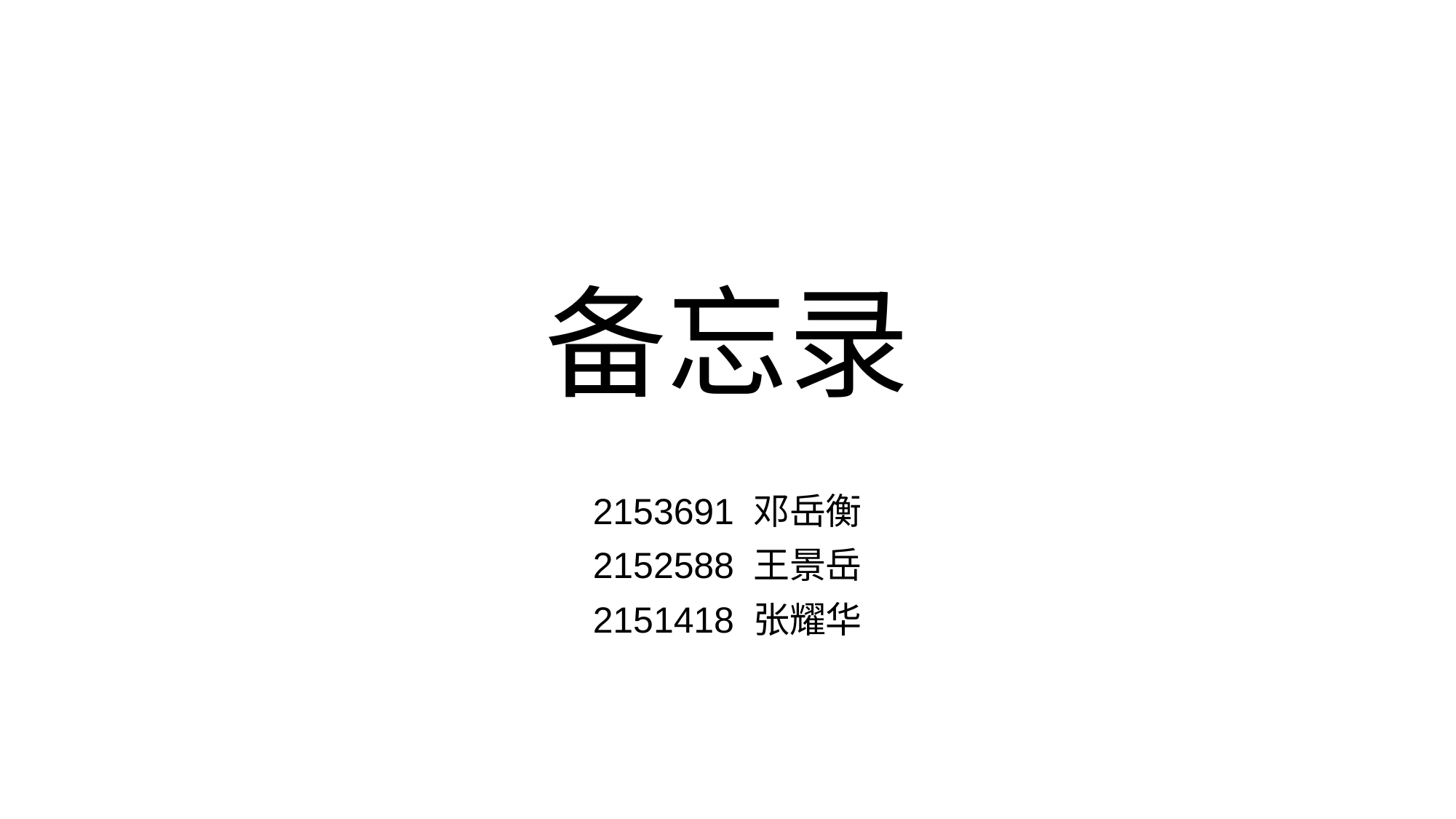

# 备忘录
2153691 邓岳衡
2152588 王景岳
2151418 张耀华